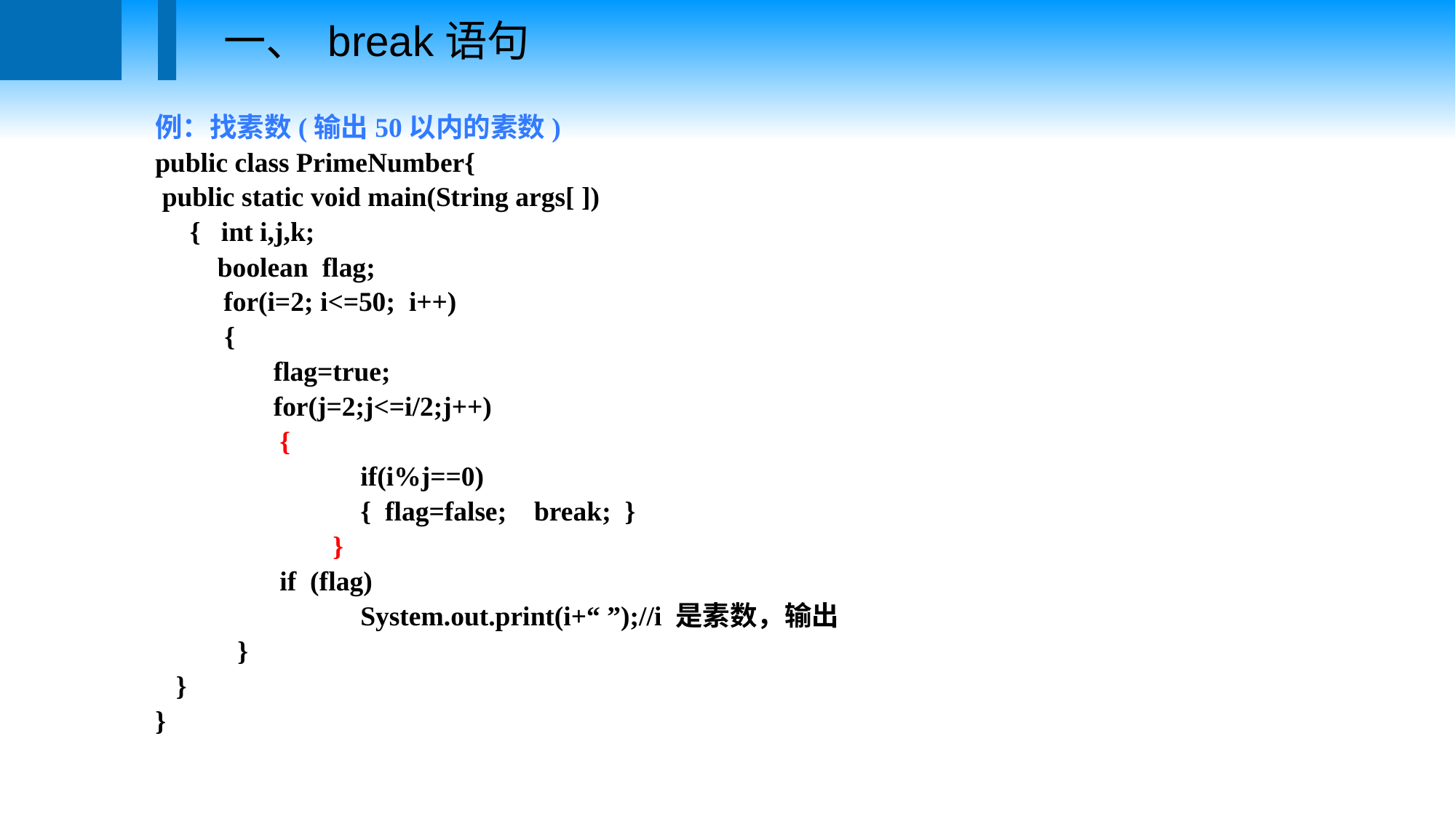

一、 break语句
例：找素数(输出50以内的素数)
public class PrimeNumber{
 public static void main(String args[ ])
     {   int i,j,k;
         boolean  flag;
	  for(i=2; i<=50;  i++)
          {
	flag=true;
	for(j=2;j<=i/2;j++)
                  {
		      if(i%j==0)
		      {  flag=false;    break;  }
		  }
                  if  (flag)
		      System.out.print(i+“ ”);//i 是素数，输出
	    }
   }
}